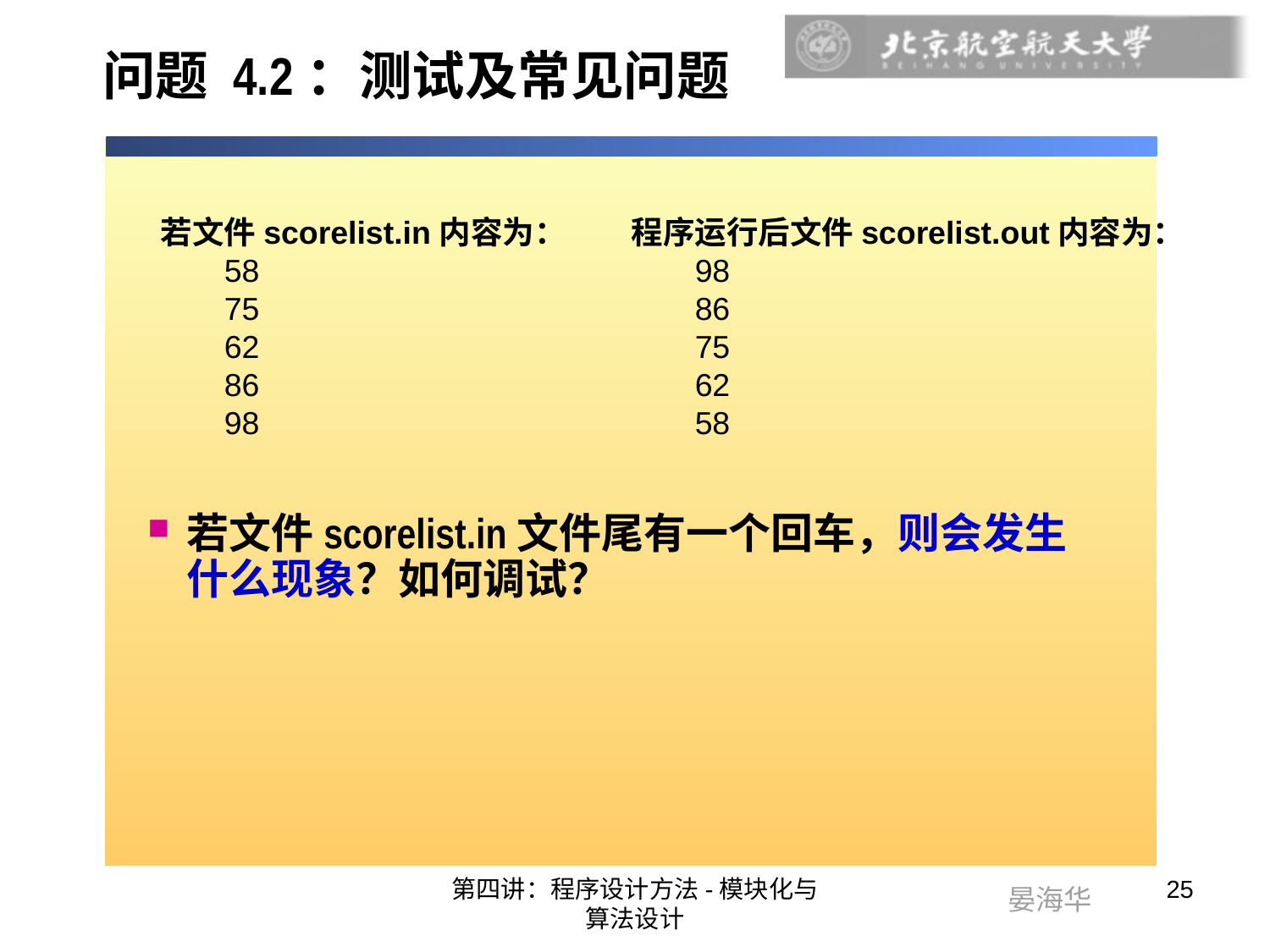

# 问题 4.2：测试及常见问题
若文件scorelist.in内容为：
58
75
62
86
98
程序运行后文件scorelist.out内容为：
98
86
75
62
58
若文件scorelist.in文件尾有一个回车，则会发生什么现象？如何调试？
第四讲：程序设计方法-模块化与算法设计
25